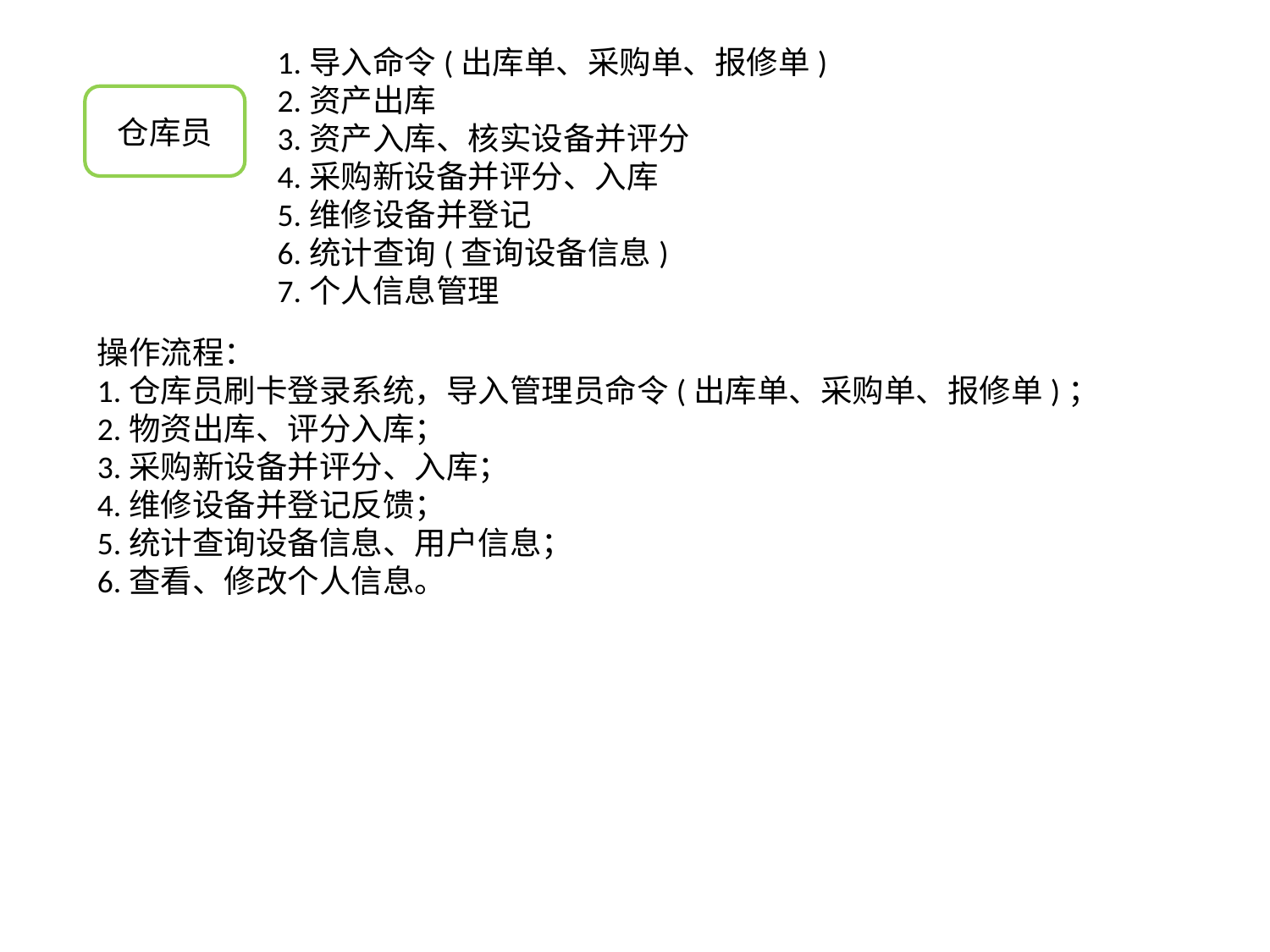

1.导入命令(出库单、采购单、报修单)
2.资产出库
3.资产入库、核实设备并评分
4.采购新设备并评分、入库
5.维修设备并登记
6.统计查询(查询设备信息)
7.个人信息管理
仓库员
操作流程：
1.仓库员刷卡登录系统，导入管理员命令(出库单、采购单、报修单)；
2.物资出库、评分入库；
3.采购新设备并评分、入库；
4.维修设备并登记反馈；
5.统计查询设备信息、用户信息；
6.查看、修改个人信息。